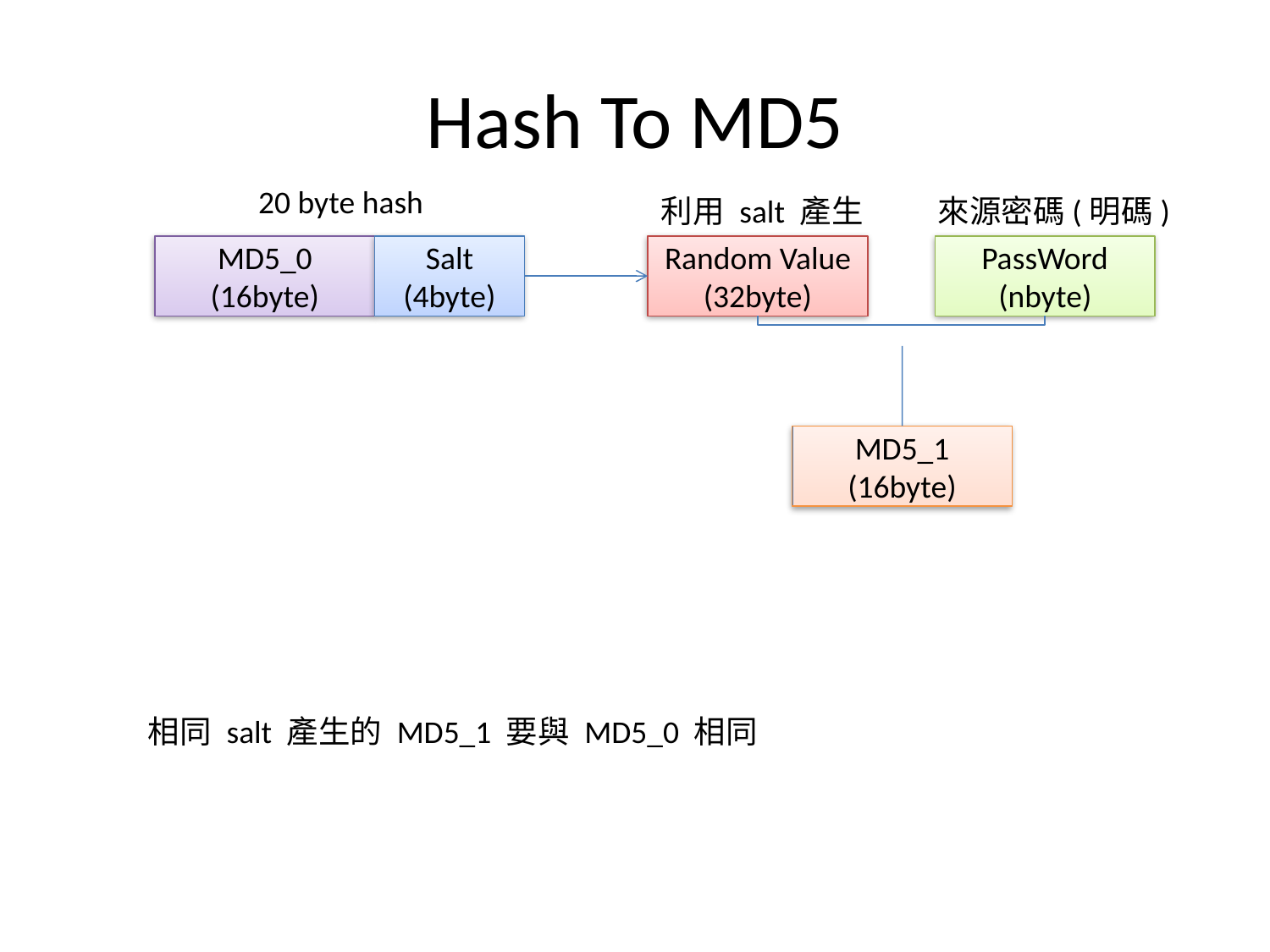

# Hash To MD5
20 byte hash
來源密碼(明碼)
利用 salt 產生
MD5_0
(16byte)
Salt
(4byte)
Random Value
(32byte)
PassWord
(nbyte)
MD5_1
(16byte)
相同 salt 產生的 MD5_1 要與 MD5_0 相同